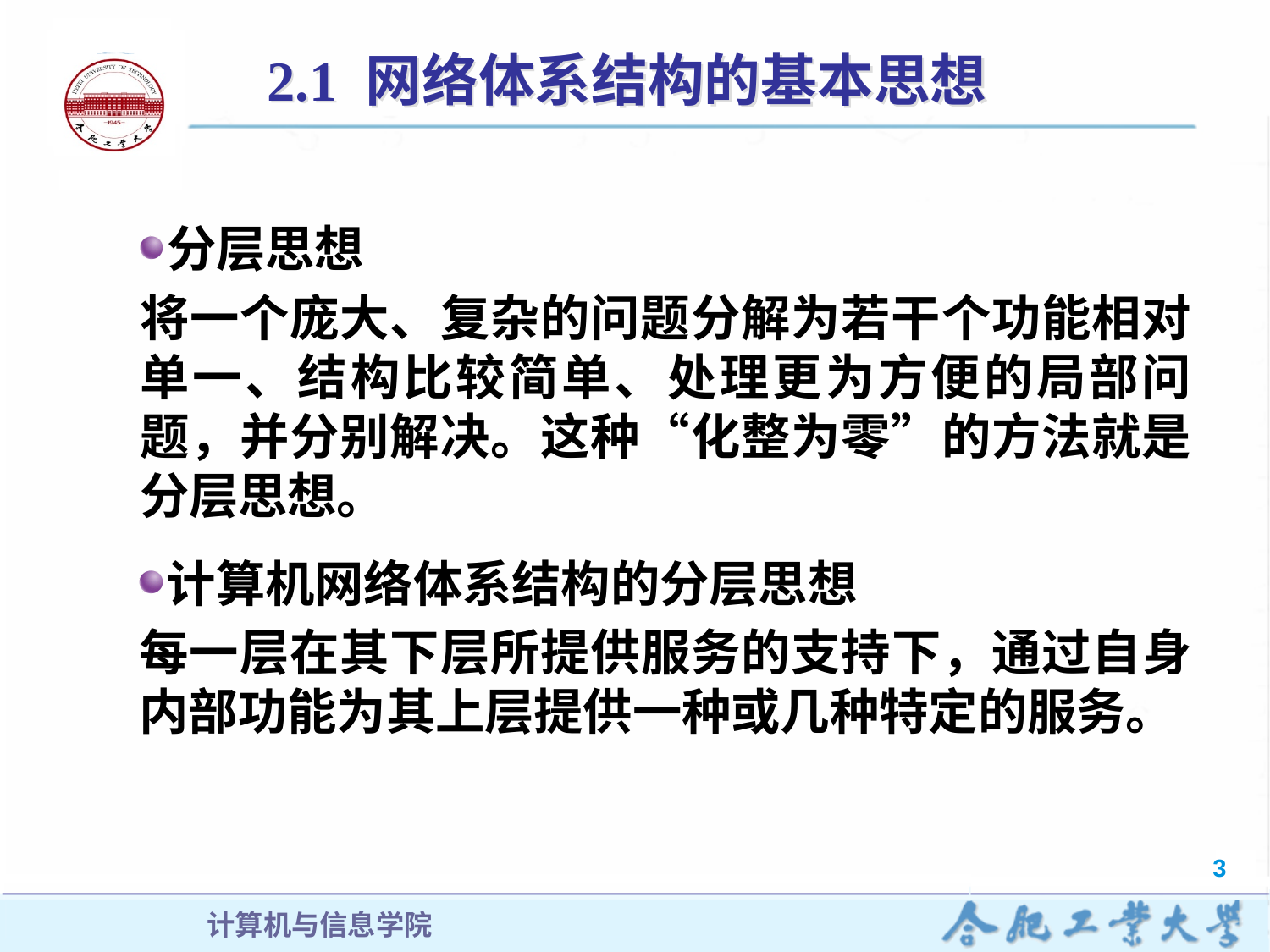

# 2.1 网络体系结构的基本思想
分层思想
将一个庞大、复杂的问题分解为若干个功能相对单一、结构比较简单、处理更为方便的局部问题，并分别解决。这种“化整为零”的方法就是分层思想。
计算机网络体系结构的分层思想
每一层在其下层所提供服务的支持下，通过自身内部功能为其上层提供一种或几种特定的服务。